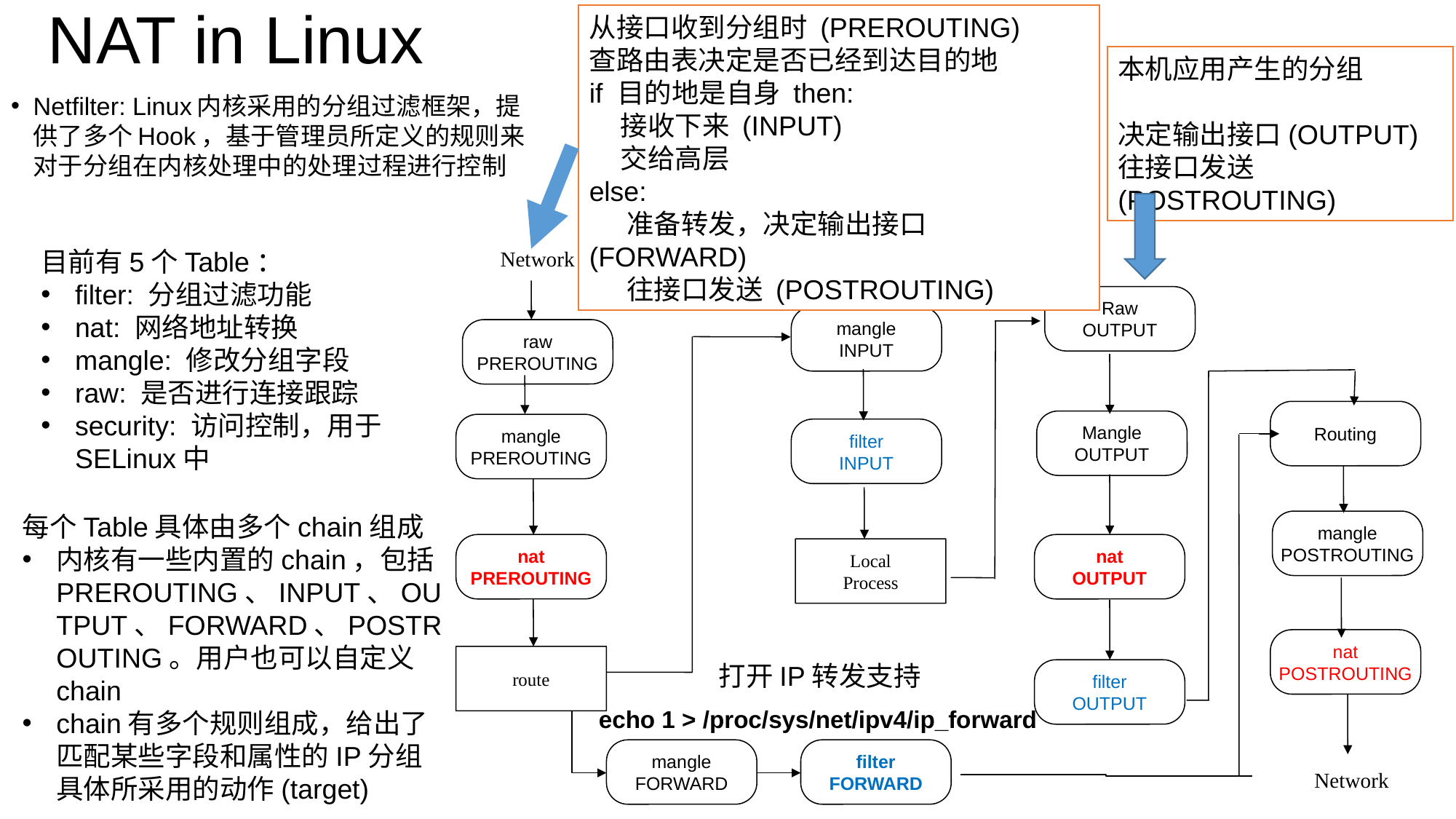

从接口收到分组时 (PREROUTING)
查路由表决定是否已经到达目的地
if 目的地是自身 then:
    接收下来 (INPUT)
    交给高层
else:
     准备转发，决定输出接口 (FORWARD)
     往接口发送 (POSTROUTING)
# NAT in Linux
本机应用产生的分组

决定输出接口(OUTPUT)
往接口发送(POSTROUTING)
Netfilter: Linux内核采用的分组过滤框架，提供了多个Hook，基于管理员所定义的规则来对于分组在内核处理中的处理过程进行控制

目前有5个Table：
filter: 分组过滤功能
nat: 网络地址转换
mangle: 修改分组字段
raw: 是否进行连接跟踪
security: 访问控制，用于SELinux中
Network

Raw
OUTPUT
mangle
INPUT
raw
PREROUTING

Routing
Mangle
OUTPUT
mangle
PREROUTING
filter
INPUT

mangle
POSTROUTING
nat
PREROUTING
nat
OUTPUT

Local
Process

nat
POSTROUTING

filter
OUTPUT
route

mangle
FORWARD
filter
FORWARD
Network
每个Table具体由多个chain组成
内核有一些内置的chain，包括PREROUTING、INPUT、OUTPUT、FORWARD、POSTROUTING。用户也可以自定义chain
chain有多个规则组成，给出了匹配某些字段和属性的IP分组具体所采用的动作(target)
打开IP转发支持
echo 1 > /proc/sys/net/ipv4/ip_forward